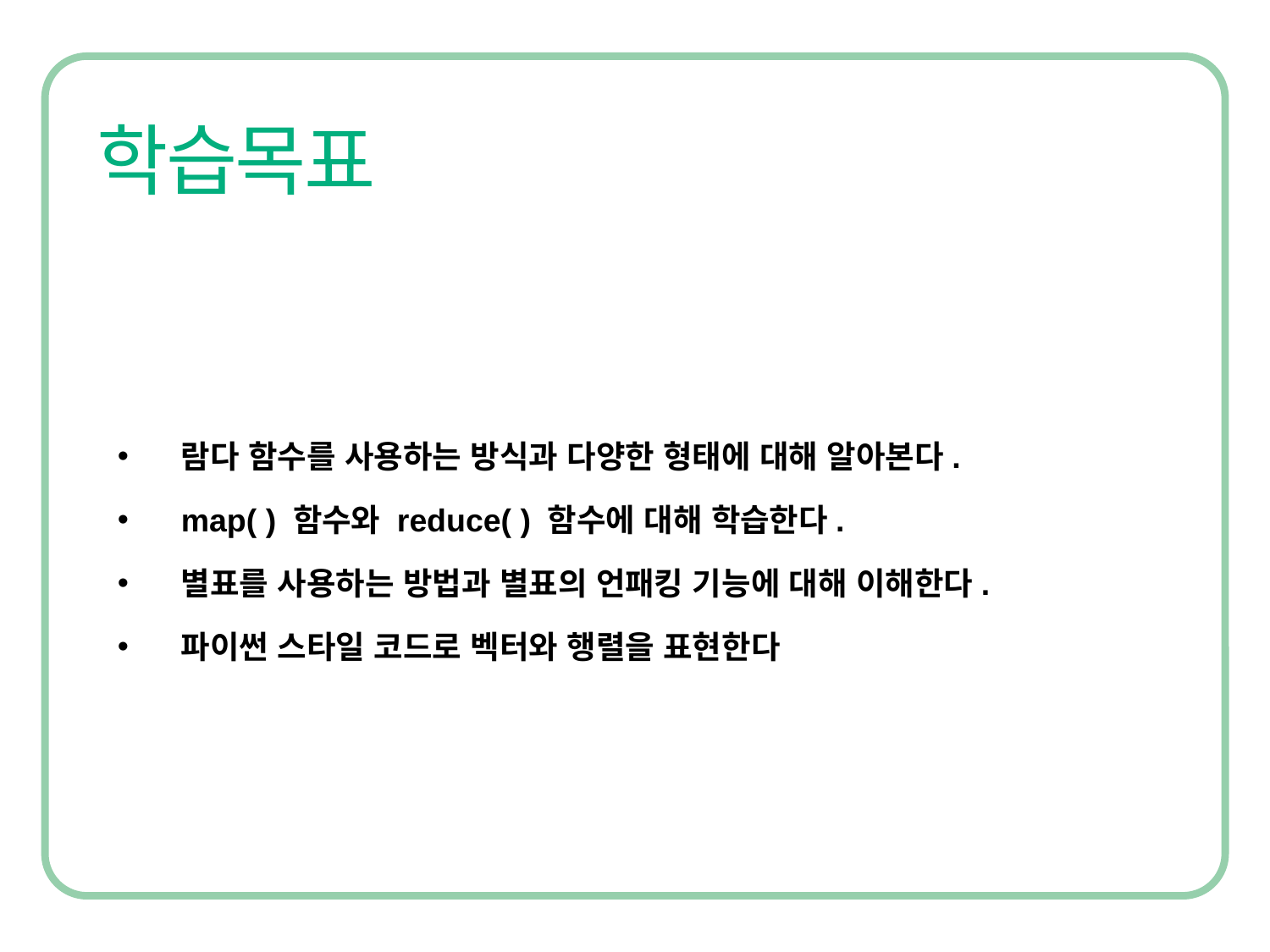

람다 함수를 사용하는 방식과 다양한 형태에 대해 알아본다.
map( ) 함수와 reduce( ) 함수에 대해 학습한다.
별표를 사용하는 방법과 별표의 언패킹 기능에 대해 이해한다.
파이썬 스타일 코드로 벡터와 행렬을 표현한다